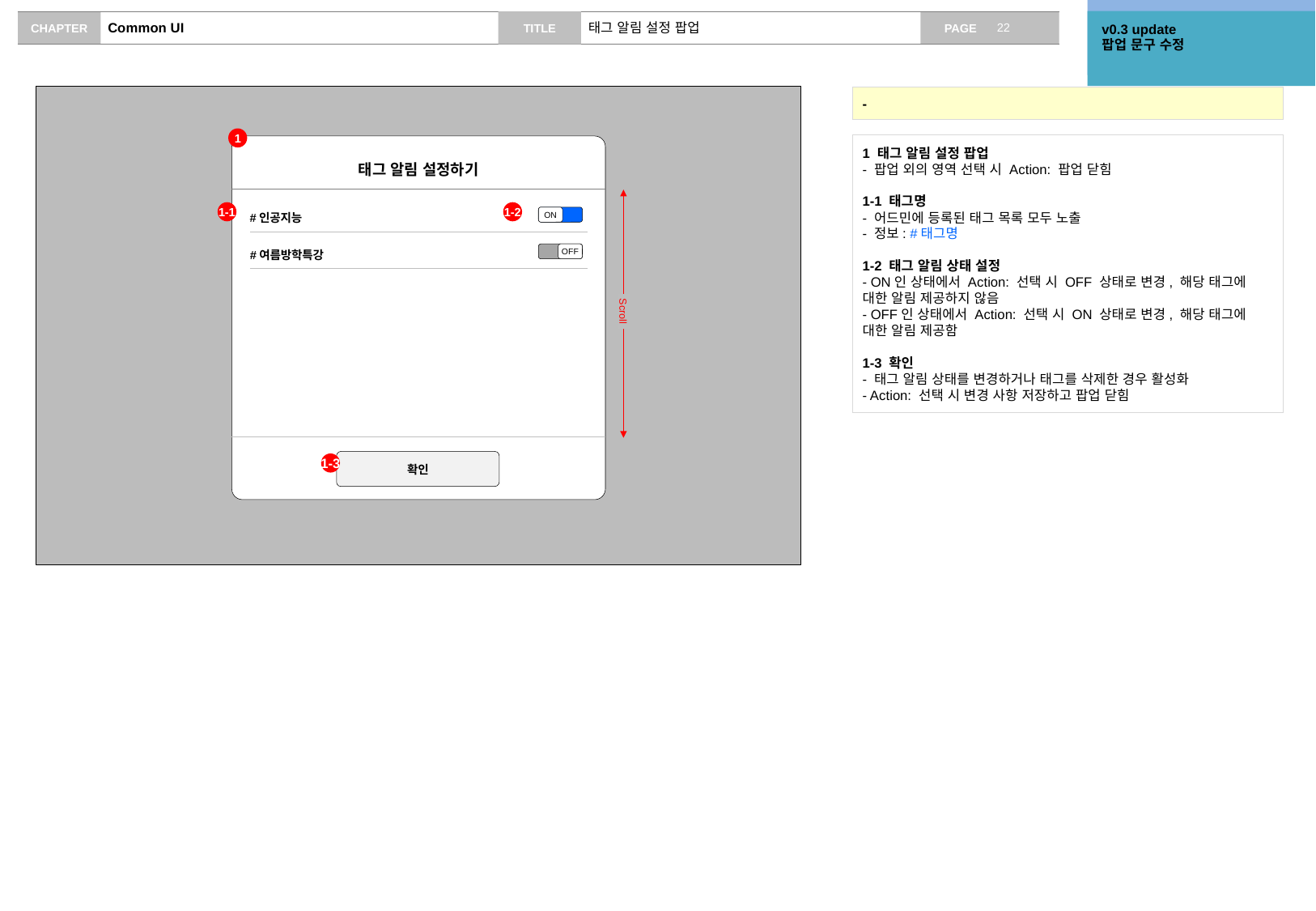

v0.2 update
화면 추가
v0.3 update
팝업 문구 수정
# Common UI
태그 알림 설정 팝업

-
1
1 태그 알림 설정 팝업
- 팝업 외의 영역 선택 시 Action: 팝업 닫힘

1-1 태그명
- 어드민에 등록된 태그 목록 모두 노출
- 정보: #태그명

1-2 태그 알림 상태 설정
- ON인 상태에서 Action: 선택 시 OFF 상태로 변경, 해당 태그에 대한 알림 제공하지 않음
- OFF인 상태에서 Action: 선택 시 ON 상태로 변경, 해당 태그에 대한 알림 제공함

1-3 확인
- 태그 알림 상태를 변경하거나 태그를 삭제한 경우 활성화
- Action: 선택 시 변경 사항 저장하고 팝업 닫힘

태그 알림 설정하기
#인공지능
#여름방학특강
ON

OFF
확인
1-1
1-2
Scroll
1-3